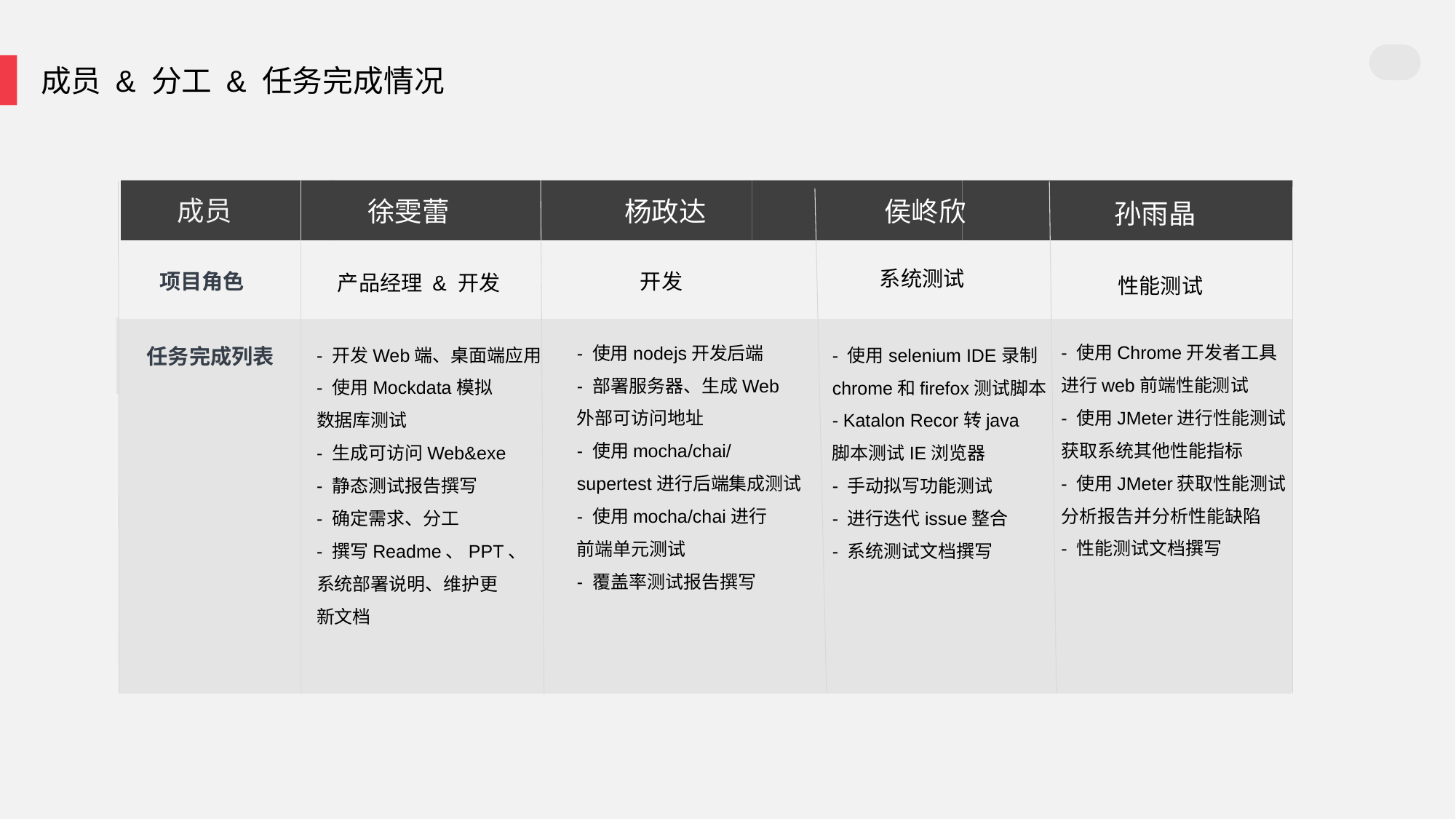

成员 & 分工 & 任务完成情况

徐雯蕾

杨政达

侯峂欣
成员

孙雨晶
     项目角色
系统测试
开发
产品经理 & 开发
性能测试
   任务完成列表

- 使用Chrome开发者工具
进行web前端性能测试
- 使用JMeter进行性能测试
获取系统其他性能指标
- 使用JMeter获取性能测试
分析报告并分析性能缺陷
- 性能测试文档撰写
- 使用nodejs开发后端
- 部署服务器、生成Web
外部可访问地址
- 使用mocha/chai/
supertest进行后端集成测试
- 使用mocha/chai进行
前端单元测试
- 覆盖率测试报告撰写
- 开发Web端、桌面端应用
- 使用Mockdata模拟
数据库测试
- 生成可访问Web&exe
- 静态测试报告撰写
- 确定需求、分工
- 撰写Readme、PPT、
系统部署说明、维护更
新文档
- 使用selenium IDE录制
chrome和firefox测试脚本
- Katalon Recor转java
脚本测试IE浏览器
- 手动拟写功能测试
- 进行迭代issue整合
- 系统测试文档撰写